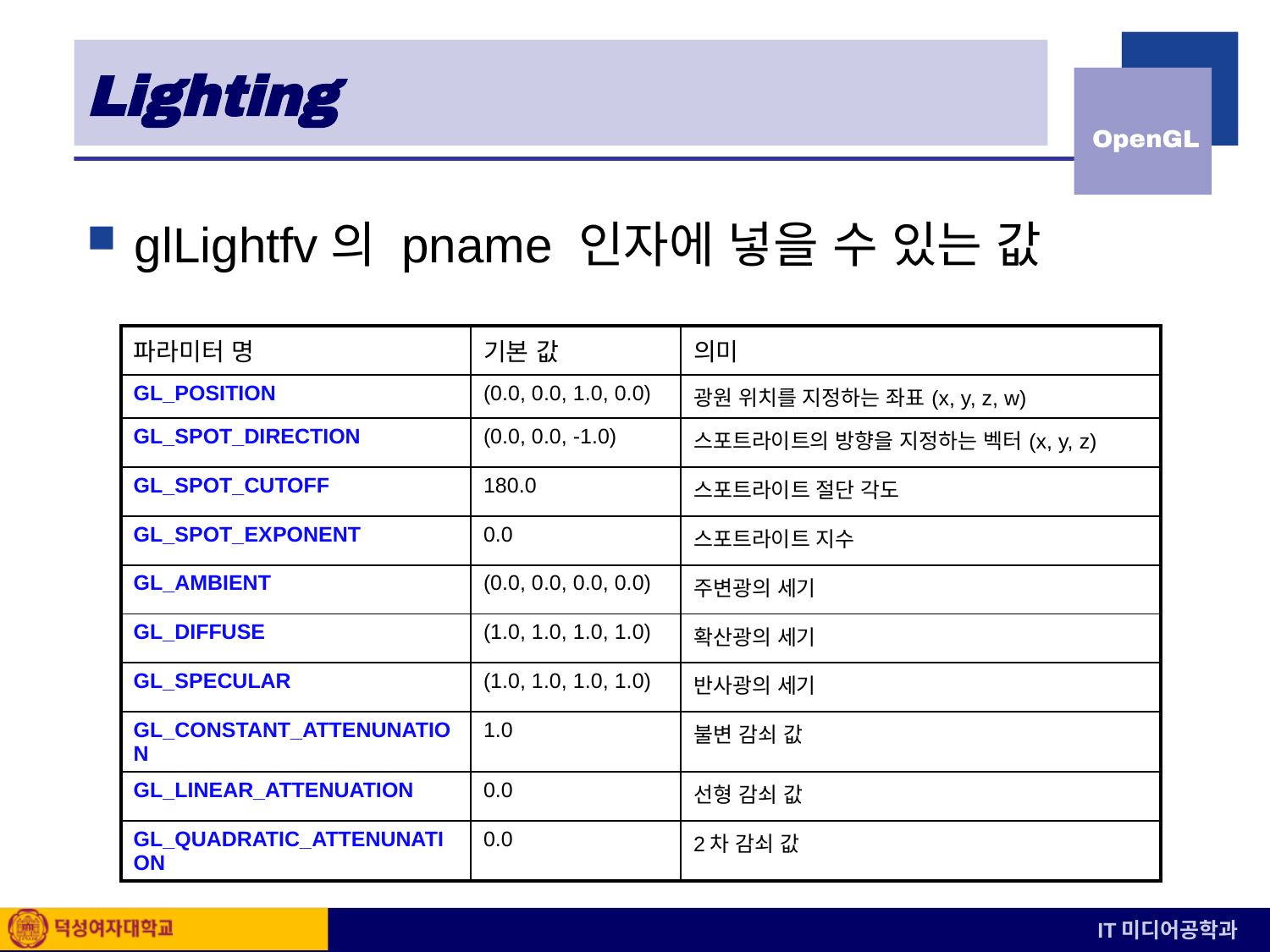

# Lighting
glLightfv의 pname 인자에 넣을 수 있는 값

| 파라미터 명 | 기본 값 | 의미 |
| --- | --- | --- |
| GL\_POSITION | (0.0, 0.0, 1.0, 0.0) | 광원 위치를 지정하는 좌표(x, y, z, w) |
| GL\_SPOT\_DIRECTION | (0.0, 0.0, -1.0) | 스포트라이트의 방향을 지정하는 벡터(x, y, z) |
| GL\_SPOT\_CUTOFF | 180.0 | 스포트라이트 절단 각도 |
| GL\_SPOT\_EXPONENT | 0.0 | 스포트라이트 지수 |
| GL\_AMBIENT | (0.0, 0.0, 0.0, 0.0) | 주변광의 세기 |
| GL\_DIFFUSE | (1.0, 1.0, 1.0, 1.0) | 확산광의 세기 |
| GL\_SPECULAR | (1.0, 1.0, 1.0, 1.0) | 반사광의 세기 |
| GL\_CONSTANT\_ATTENUNATION | 1.0 | 불변 감쇠 값 |
| GL\_LINEAR\_ATTENUATION | 0.0 | 선형 감쇠 값 |
| GL\_QUADRATIC\_ATTENUNATION | 0.0 | 2차 감쇠 값 |